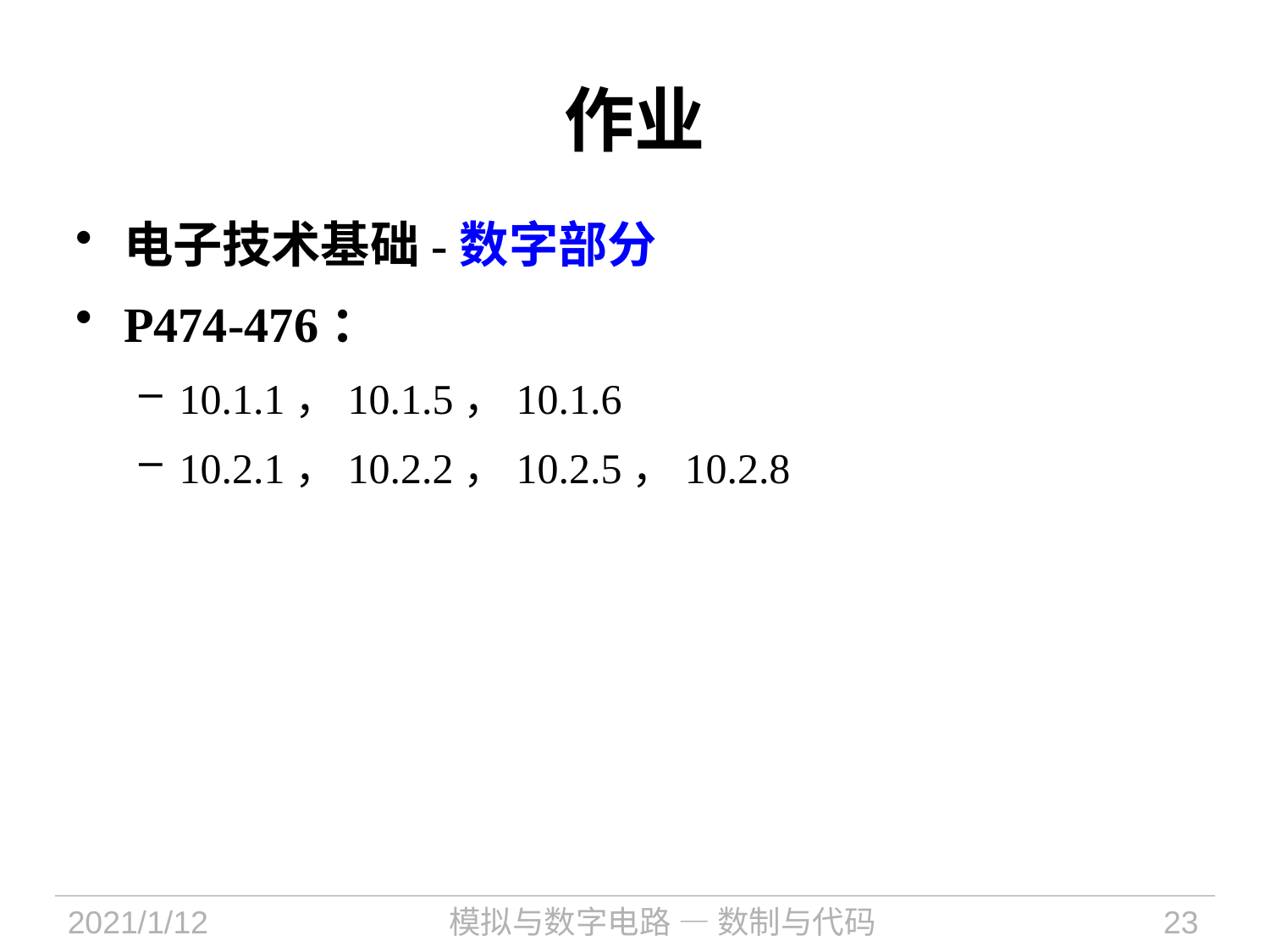

# 作业
电子技术基础-数字部分
P474-476：
10.1.1，10.1.5，10.1.6
10.2.1，10.2.2，10.2.5，10.2.8
2021/1/12
模拟与数字电路 — 数制与代码
23